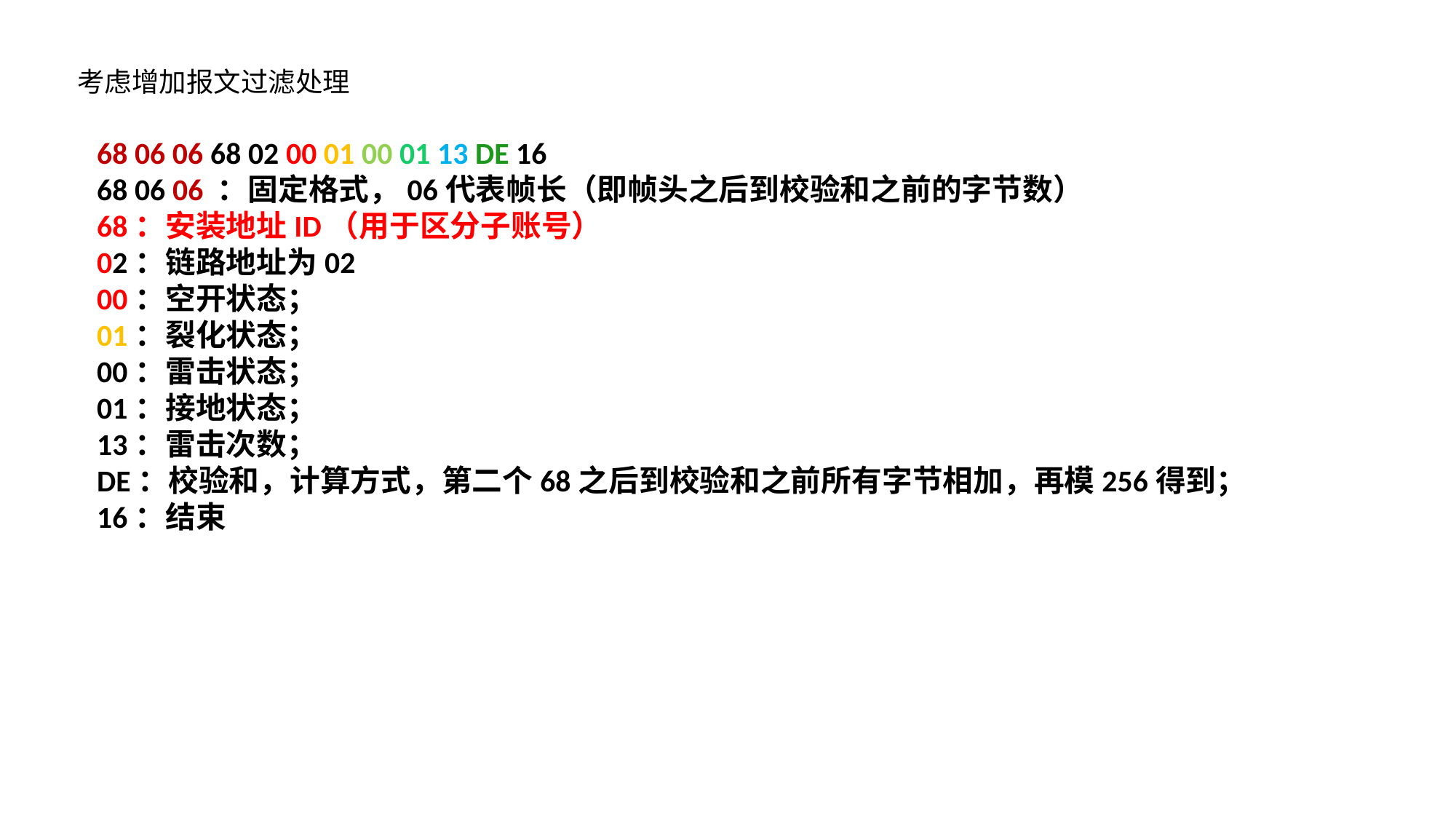

考虑增加报文过滤处理
68 06 06 68 02 00 01 00 01 13 DE 1668 06 06 ：固定格式，06代表帧长（即帧头之后到校验和之前的字节数）
68：安装地址ID（用于区分子账号）02：链路地址为02
00：空开状态；
01：裂化状态；00：雷击状态；01：接地状态；13：雷击次数；DE：校验和，计算方式，第二个68之后到校验和之前所有字节相加，再模256得到；16：结束